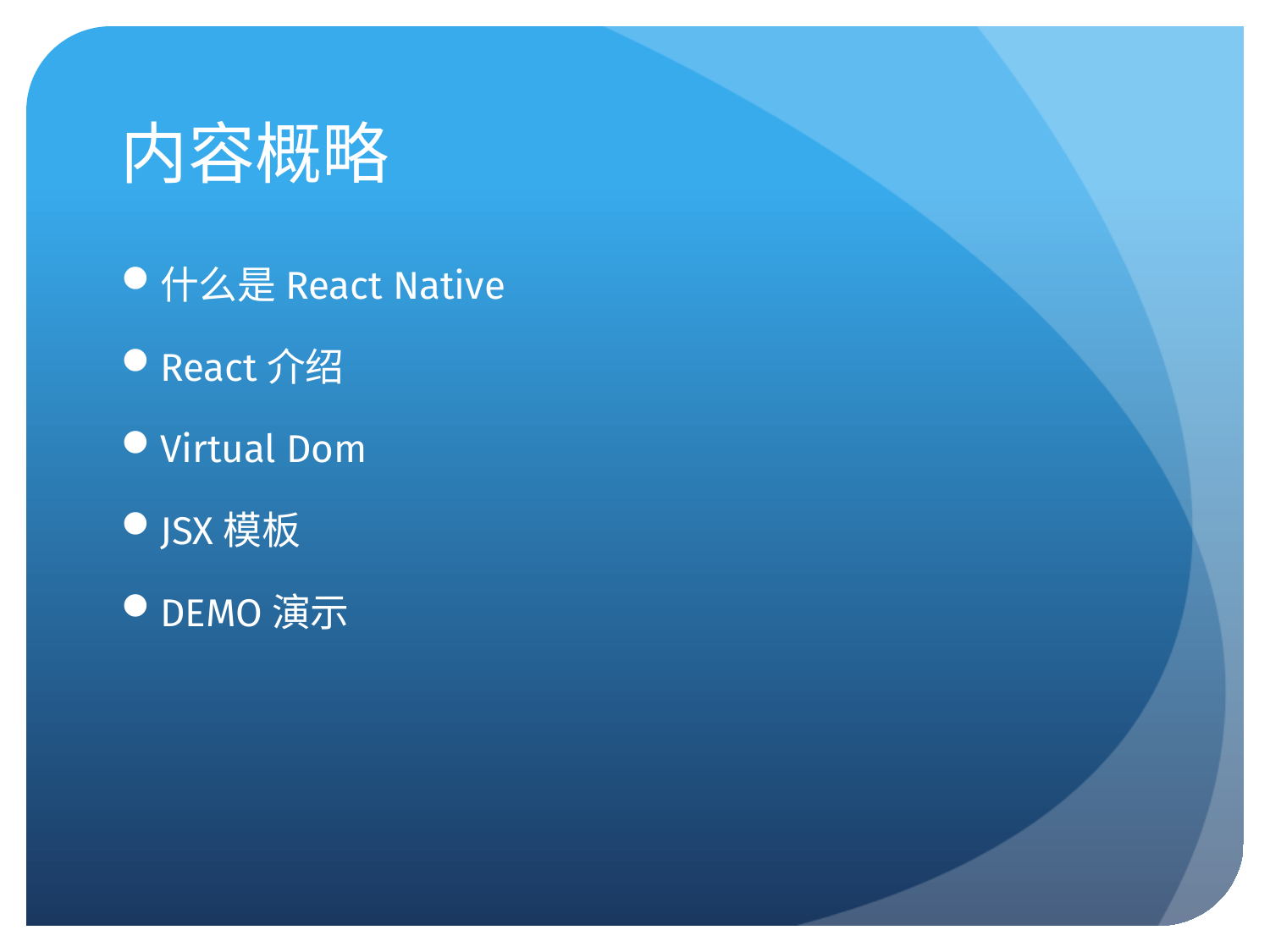

# 内容概略
什么是React Native
React介绍
Virtual Dom
JSX模板
DEMO演示